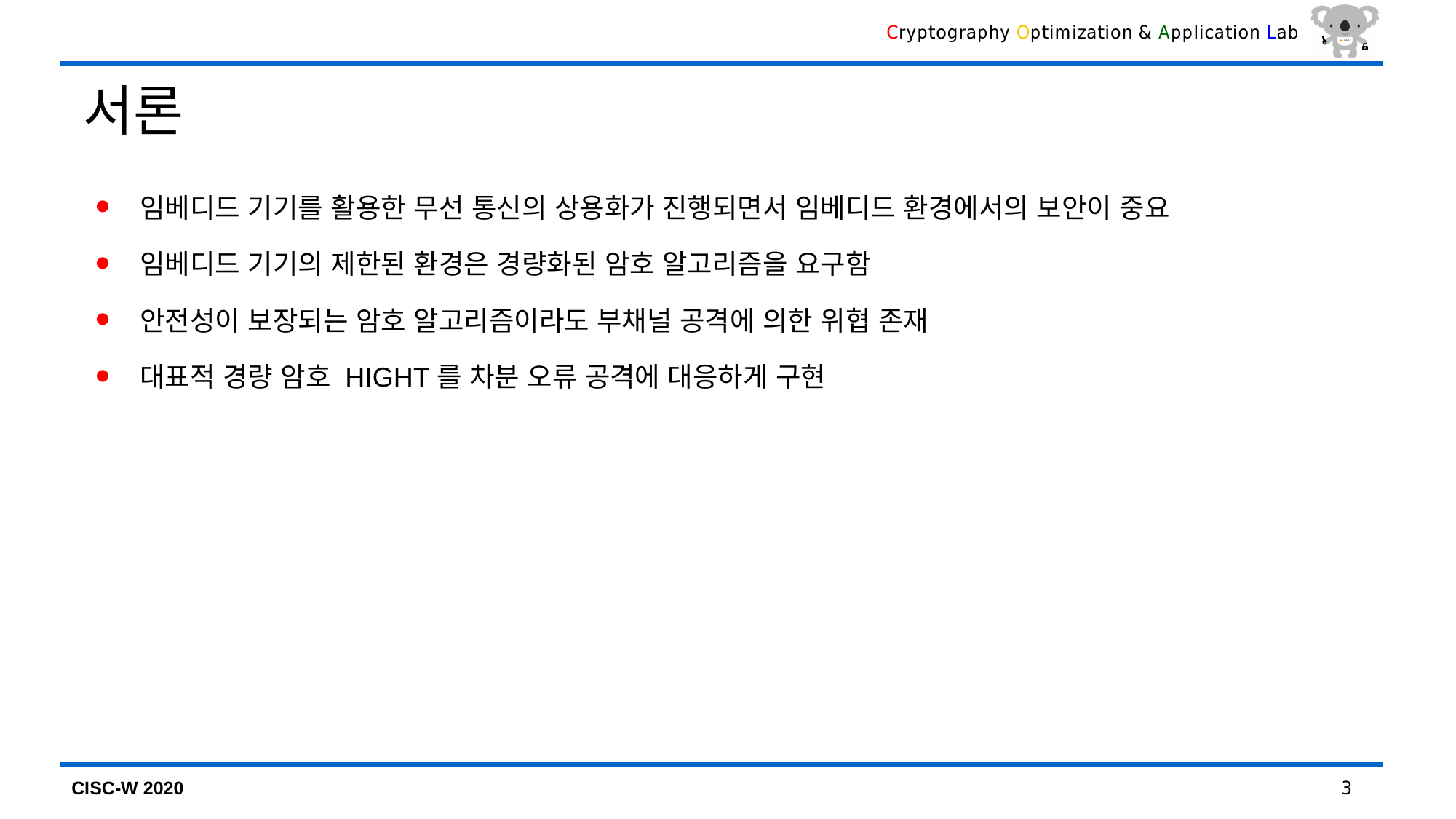

# 서론
임베디드 기기를 활용한 무선 통신의 상용화가 진행되면서 임베디드 환경에서의 보안이 중요
임베디드 기기의 제한된 환경은 경량화된 암호 알고리즘을 요구함
안전성이 보장되는 암호 알고리즘이라도 부채널 공격에 의한 위협 존재
대표적 경량 암호 HIGHT를 차분 오류 공격에 대응하게 구현